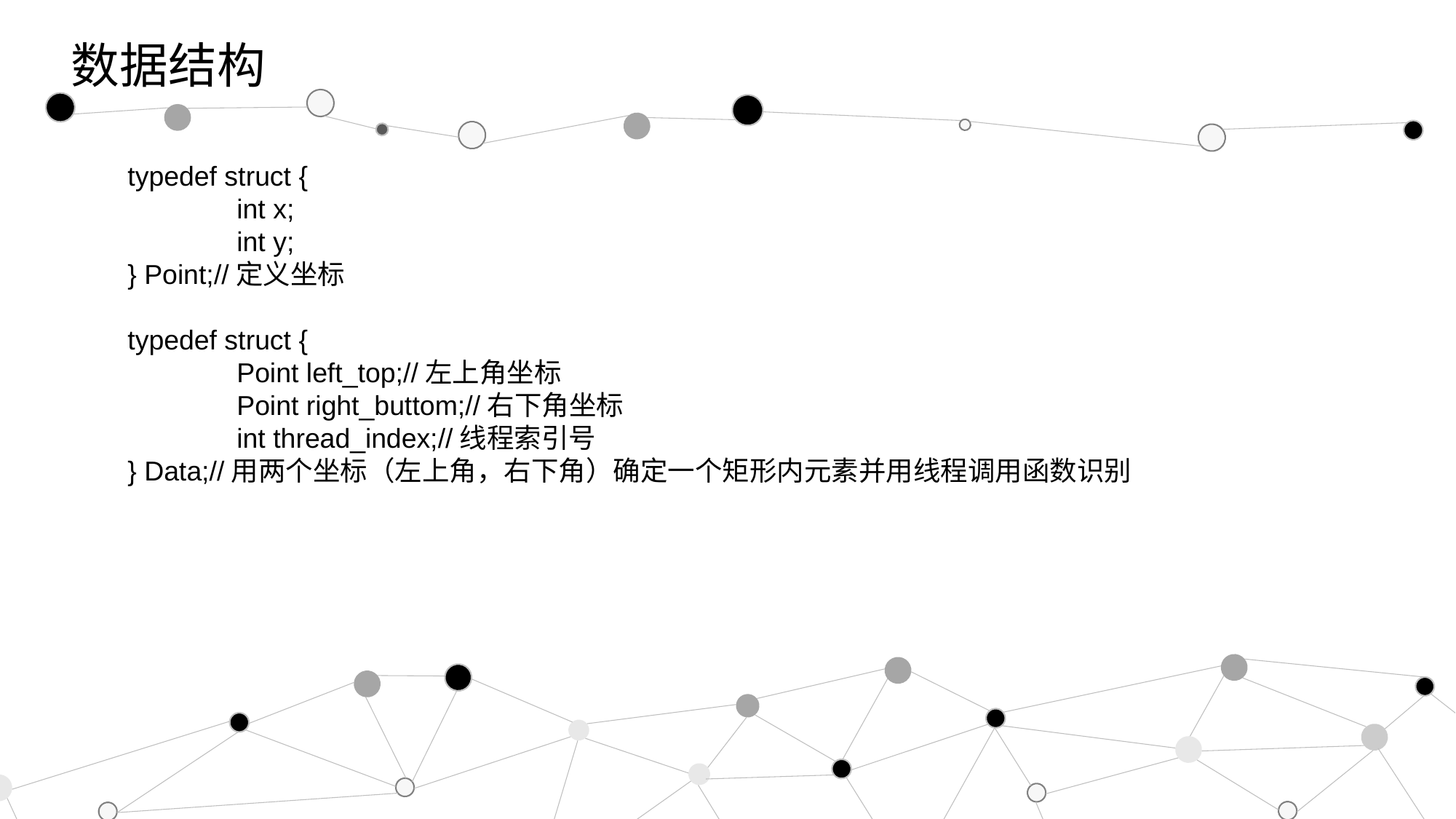

数据结构

typedef struct {
	int x;
	int y;
} Point;//定义坐标

typedef struct {
	Point left_top;//左上角坐标
	Point right_buttom;//右下角坐标
	int thread_index;//线程索引号
} Data;//用两个坐标（左上角，右下角）确定一个矩形内元素并用线程调用函数识别